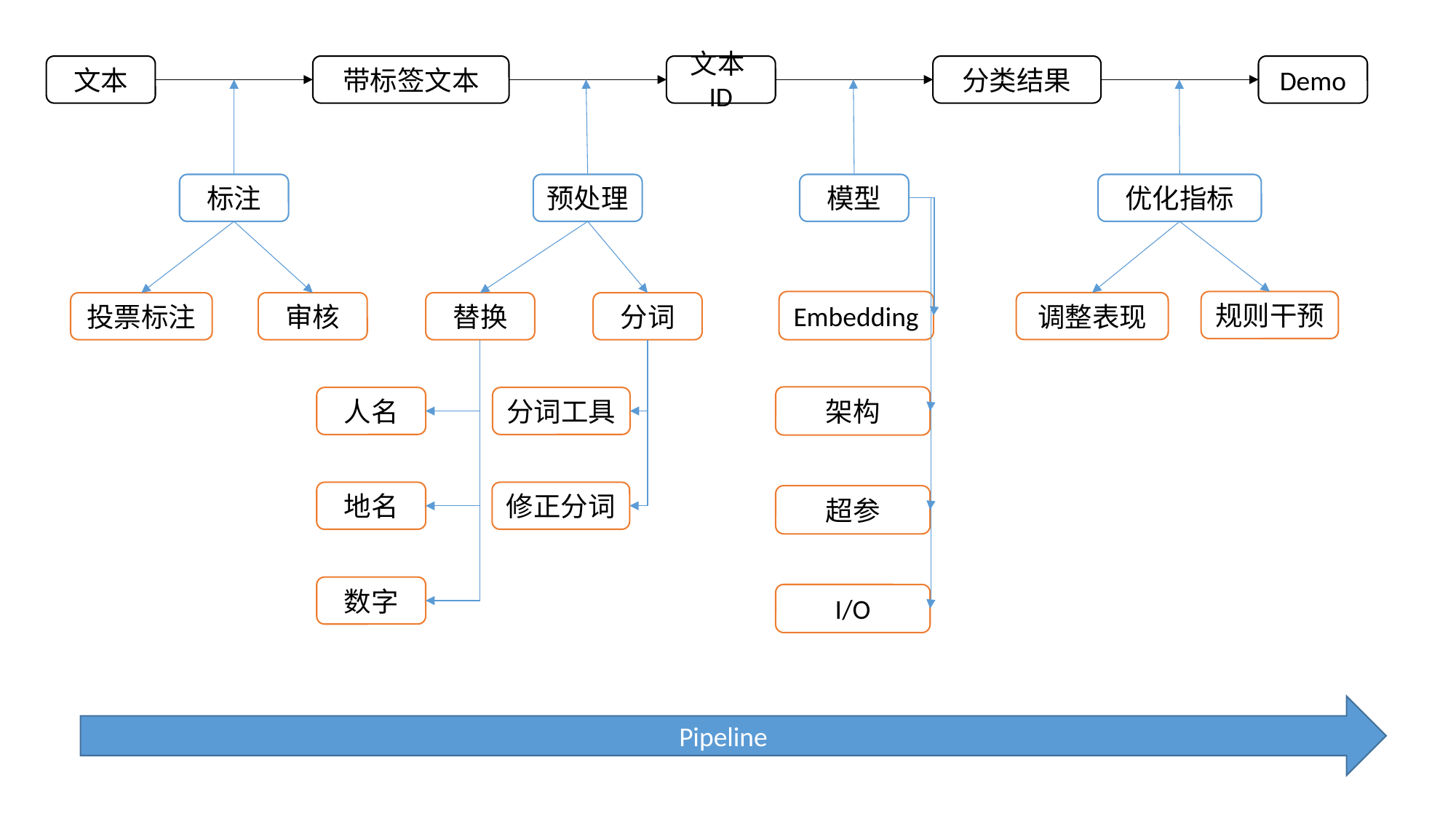

文本
带标签文本
文本ID
分类结果
Demo
标注
预处理
模型
优化指标
Embedding
规则干预
调整表现
投票标注
审核
替换
分词
架构
人名
分词工具
修正分词
地名
超参
数字
I/O
Pipeline